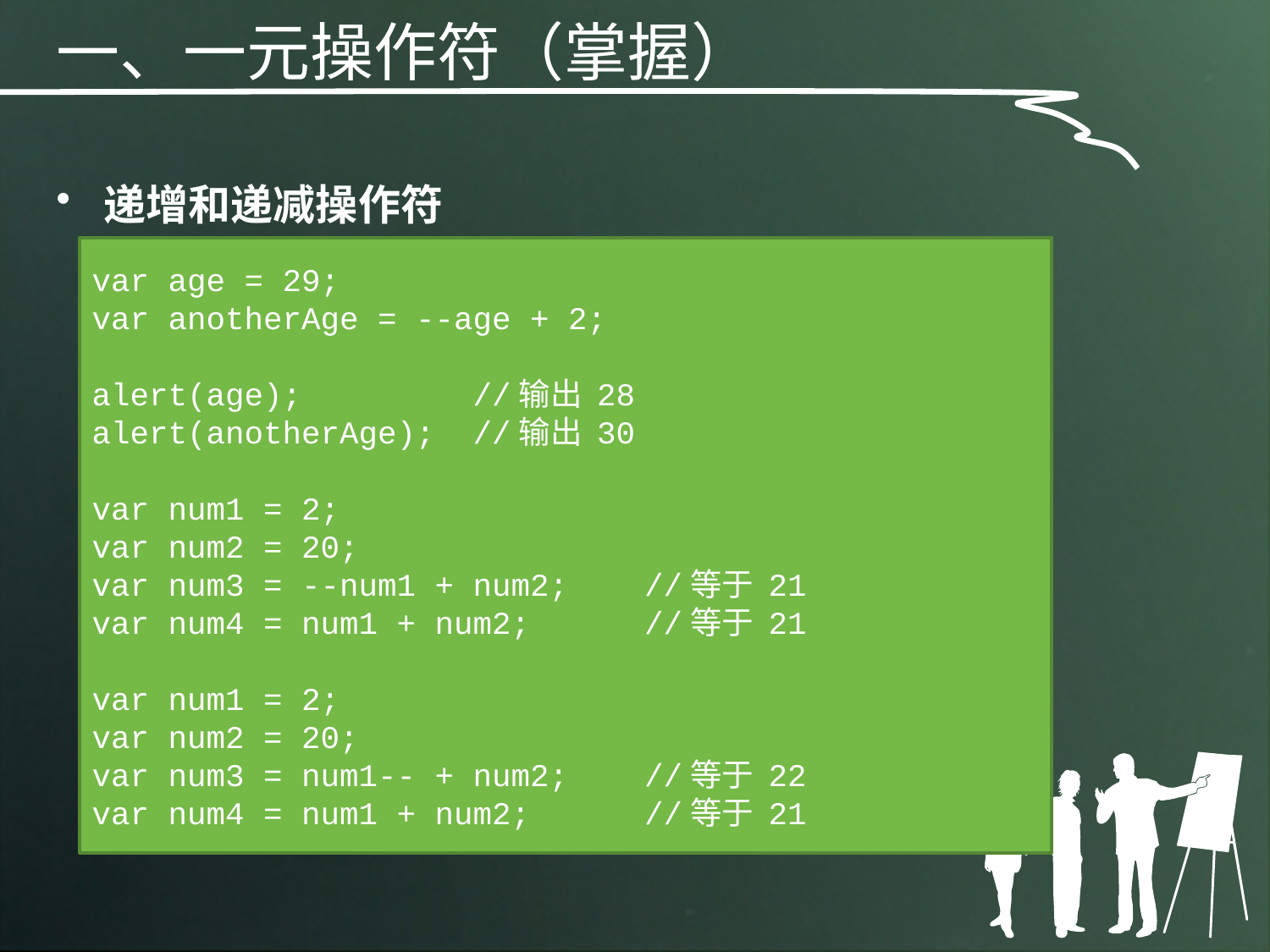

一、一元操作符（掌握）

递增和递减操作符
var age = 29;
var anotherAge = --age + 2;

alert(age);         //输出 28
alert(anotherAge);  //输出 30

var num1 = 2;
var num2 = 20;
var num3 = --num1 + num2;    //等于 21
var num4 = num1 + num2;      //等于 21

var num1 = 2;
var num2 = 20;
var num3 = num1-- + num2;    //等于 22
var num4 = num1 + num2;      //等于 21